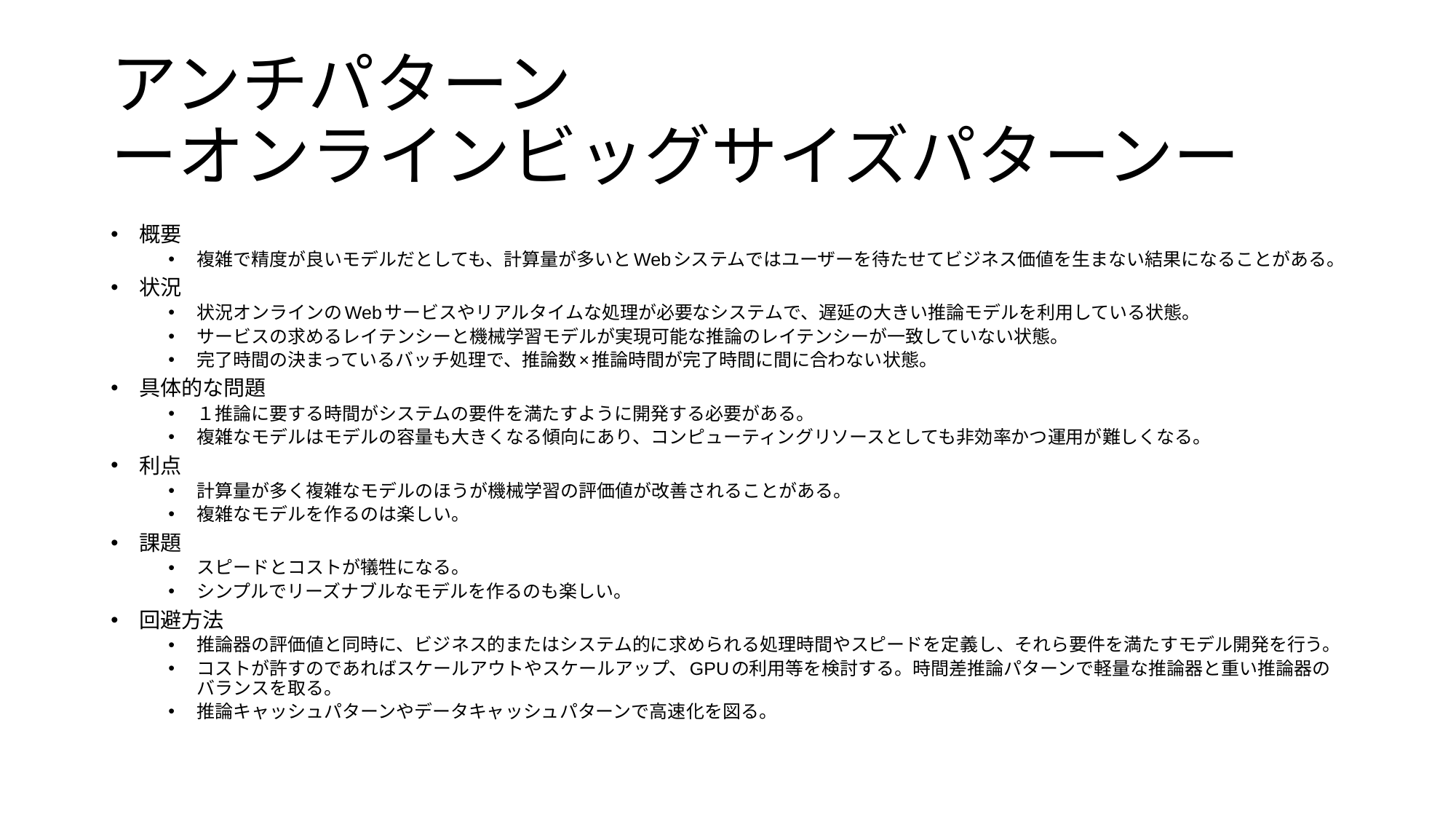

# アンチパターン ーオンラインビッグサイズパターンー
概要
複雑で精度が良いモデルだとしても、計算量が多いとWebシステムではユーザーを待たせてビジネス価値を生まない結果になることがある。
状況
状況オンラインのWebサービスやリアルタイムな処理が必要なシステムで、遅延の大きい推論モデルを利用している状態。
サービスの求めるレイテンシーと機械学習モデルが実現可能な推論のレイテンシーが一致していない状態。
完了時間の決まっているバッチ処理で、推論数×推論時間が完了時間に間に合わない状態。
具体的な問題
１推論に要する時間がシステムの要件を満たすように開発する必要がある。
複雑なモデルはモデルの容量も大きくなる傾向にあり、コンピューティングリソースとしても非効率かつ運用が難しくなる。
利点
計算量が多く複雑なモデルのほうが機械学習の評価値が改善されることがある。
複雑なモデルを作るのは楽しい。
課題
スピードとコストが犠牲になる。
シンプルでリーズナブルなモデルを作るのも楽しい。
回避方法
推論器の評価値と同時に、ビジネス的またはシステム的に求められる処理時間やスピードを定義し、それら要件を満たすモデル開発を行う。
コストが許すのであればスケールアウトやスケールアップ、GPUの利用等を検討する。時間差推論パターンで軽量な推論器と重い推論器のバランスを取る。
推論キャッシュパターンやデータキャッシュパターンで高速化を図る。